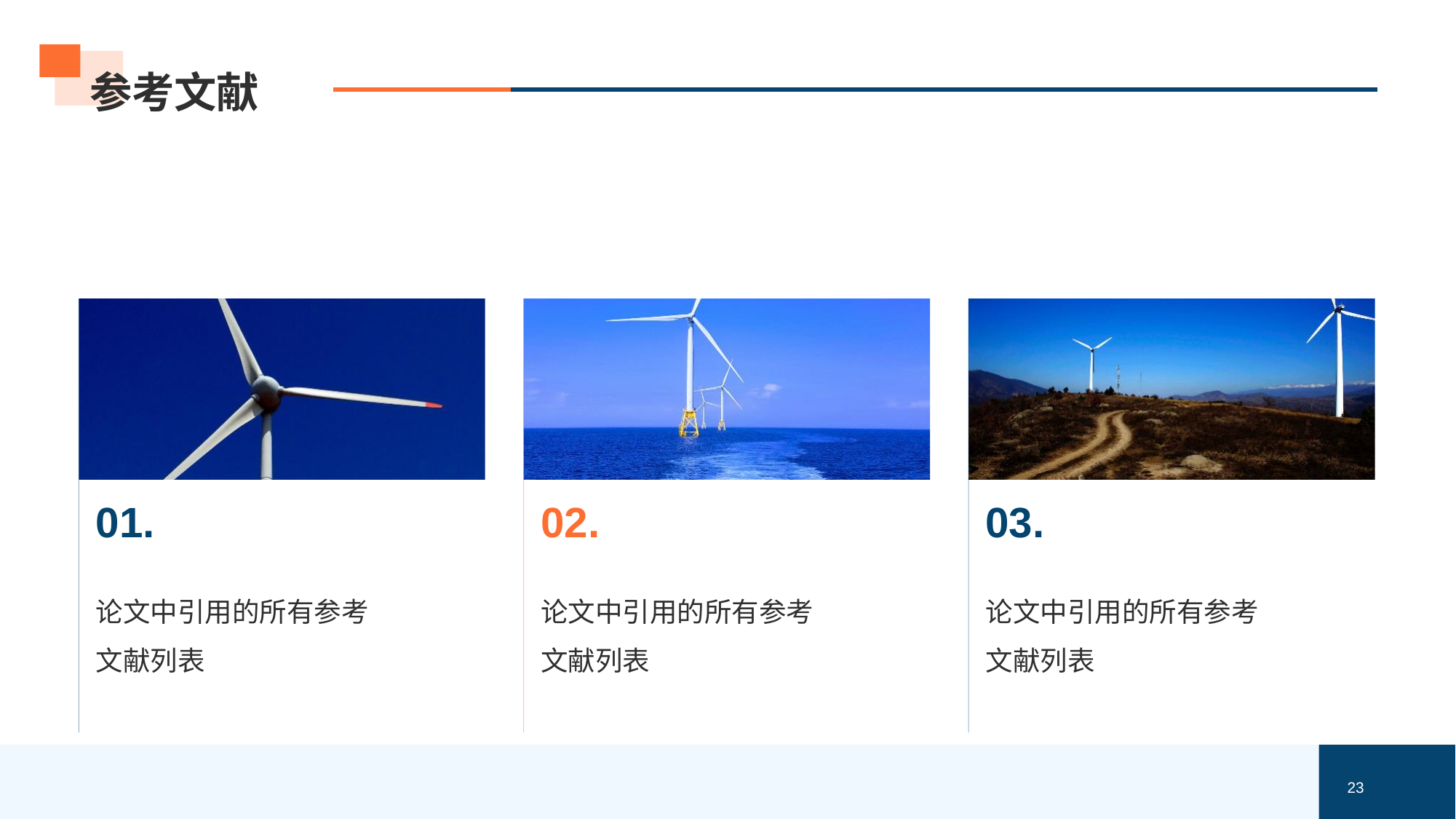

# 参考文献

01.
论文中引用的所有参考文献列表

02.
论文中引用的所有参考文献列表

03.
论文中引用的所有参考文献列表
23